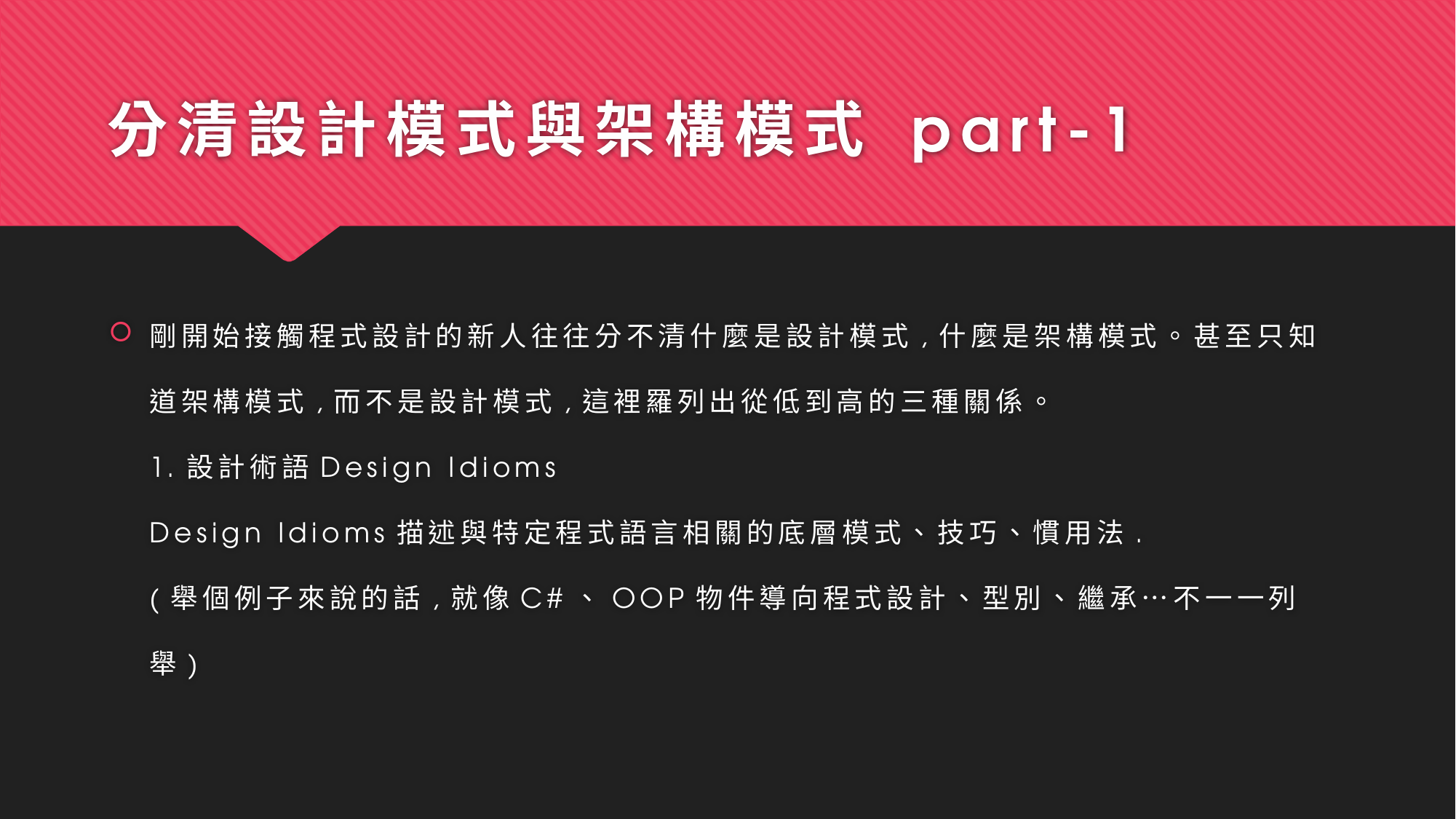

# 分清設計模式與架構模式 part-1
剛開始接觸程式設計的新人往往分不清什麼是設計模式,什麼是架構模式。甚至只知道架構模式,而不是設計模式,這裡羅列出從低到高的三種關係。
1.設計術語Design Idioms
Design Idioms描述與特定程式語言相關的底層模式、技巧、慣用法.
(舉個例子來說的話,就像C#、OOP物件導向程式設計、型別、繼承…不一一列舉)